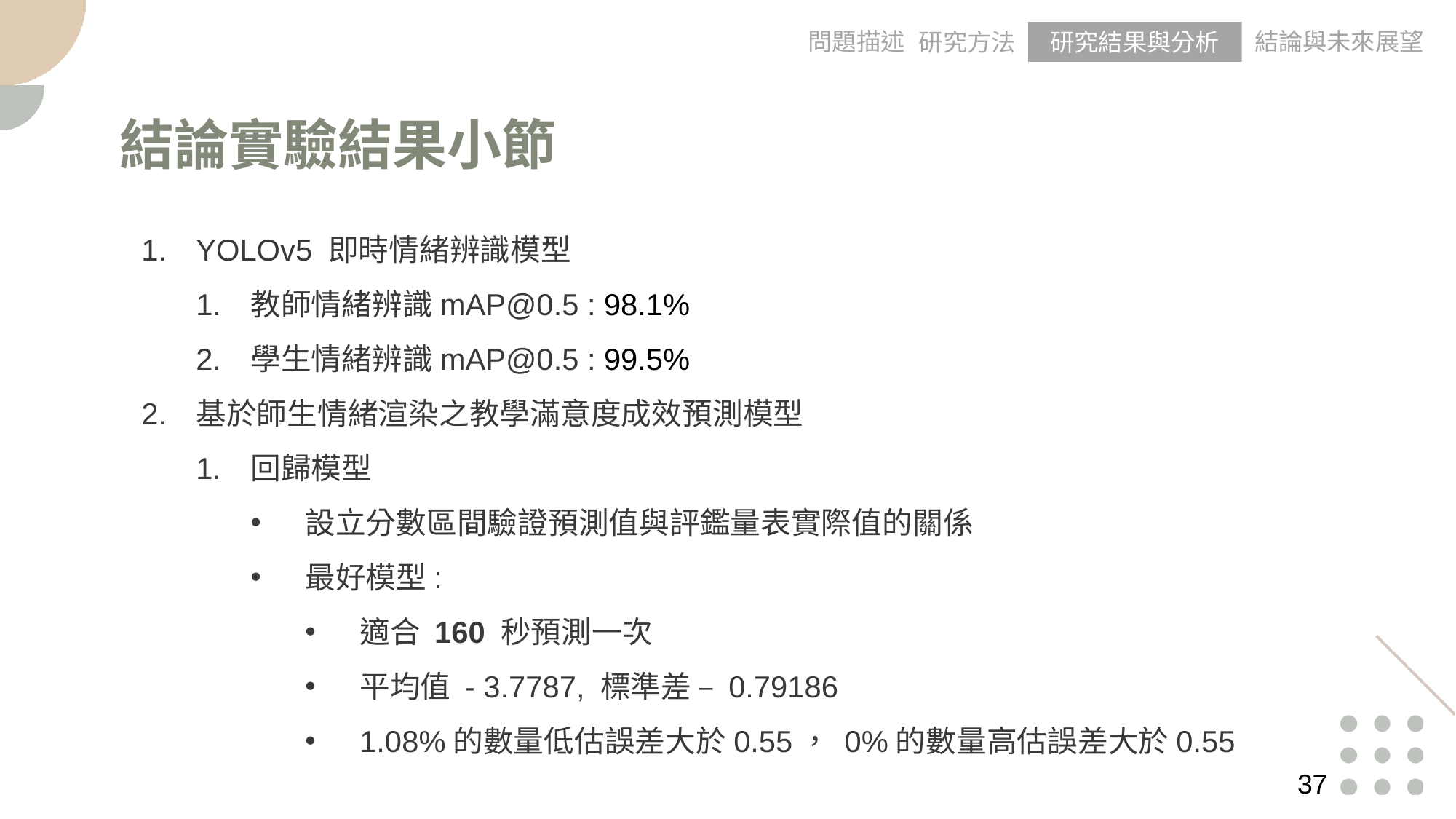

問題描述
結論與未來展望
研究方法
研究結果與分析
結論實驗結果小節
YOLOv5 即時情緒辨識模型
教師情緒辨識mAP@0.5 : 98.1%
學生情緒辨識mAP@0.5 : 99.5%
基於師生情緒渲染之教學滿意度成效預測模型
回歸模型
設立分數區間驗證預測值與評鑑量表實際值的關係
最好模型:
適合 160 秒預測一次
平均值 - 3.7787, 標準差 – 0.79186
1.08%的數量低估誤差大於0.55， 0%的數量高估誤差大於0.55
		37